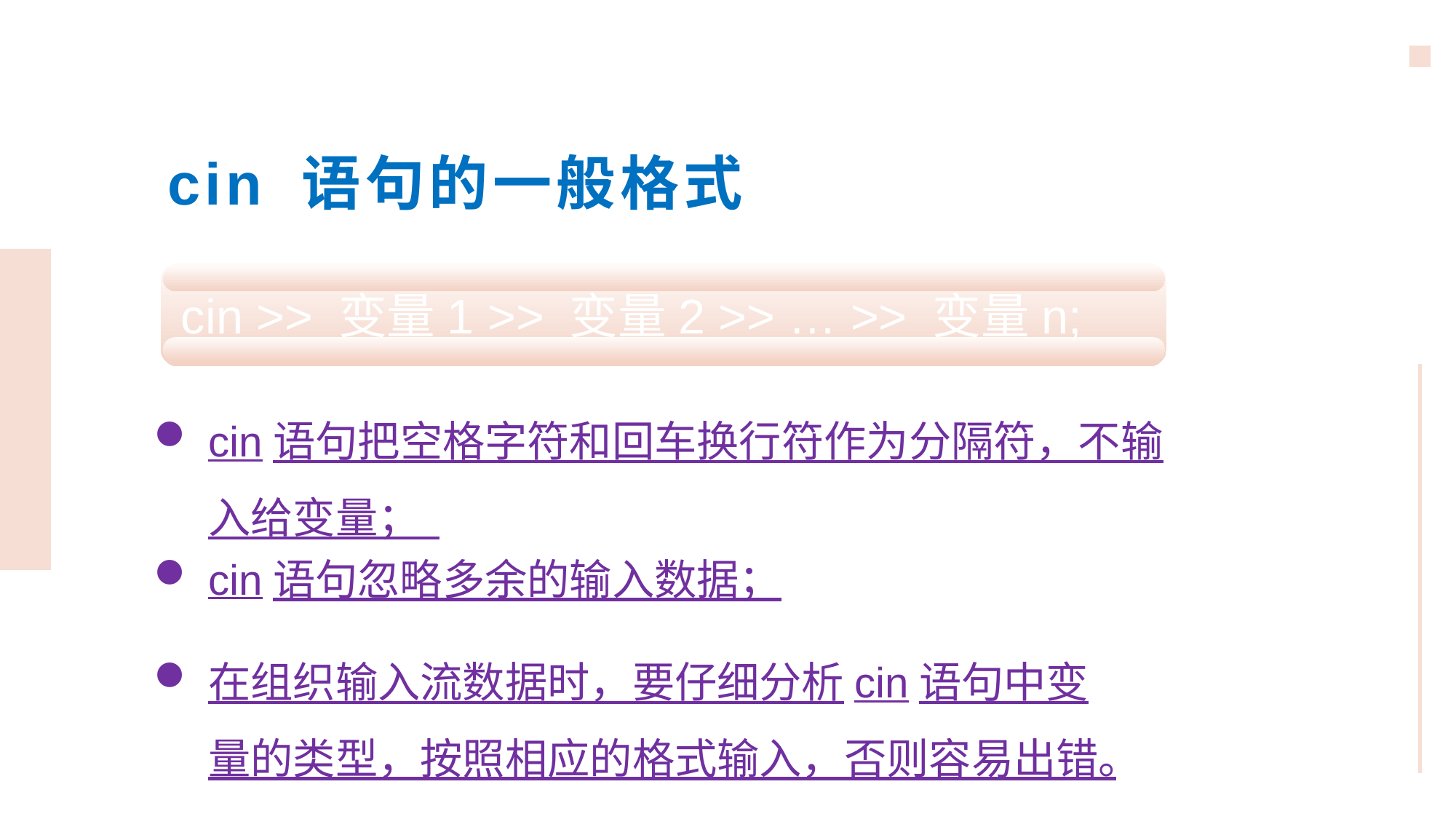

cin 语句的一般格式

cin >> 变量1 >> 变量2 >> … >> 变量n;
cin语句把空格字符和回车换行符作为分隔符，不输入给变量；
cin语句忽略多余的输入数据；
在组织输入流数据时，要仔细分析cin语句中变量的类型，按照相应的格式输入，否则容易出错。